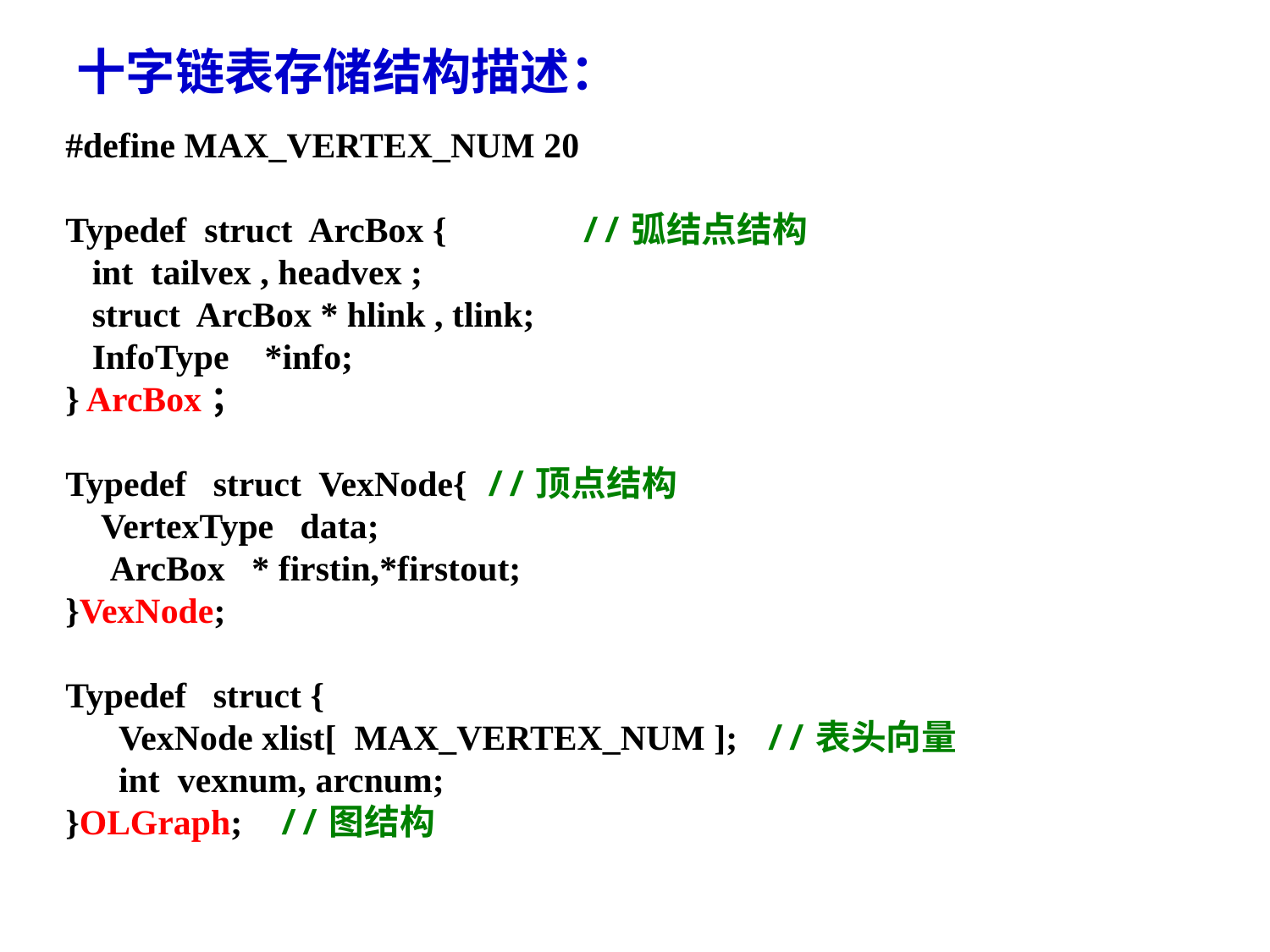

# 十字链表存储结构描述：
#define MAX_VERTEX_NUM 20

Typedef  struct  ArcBox {               //弧结点结构
   int  tailvex , headvex ;
   struct  ArcBox * hlink , tlink;
   InfoType    *info;
} ArcBox；

Typedef   struct  VexNode{  //顶点结构
    VertexType   data;
     ArcBox   * firstin,*firstout;
}VexNode;

Typedef   struct {
      VexNode xlist[  MAX_VERTEX_NUM ];   //表头向量
      int  vexnum, arcnum;
}OLGraph;    //图结构